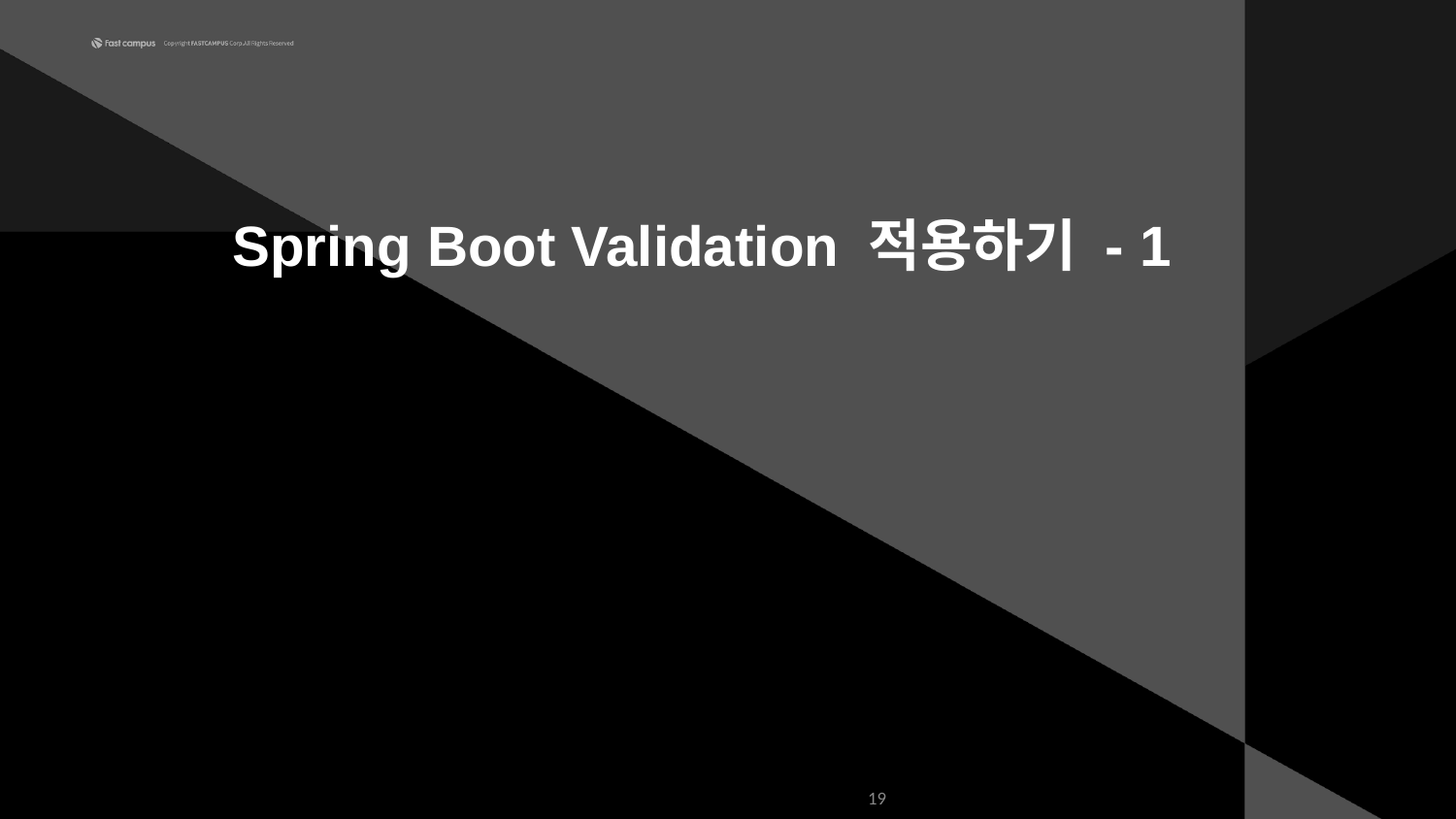

Spring Boot Validation 적용하기 - 1
19